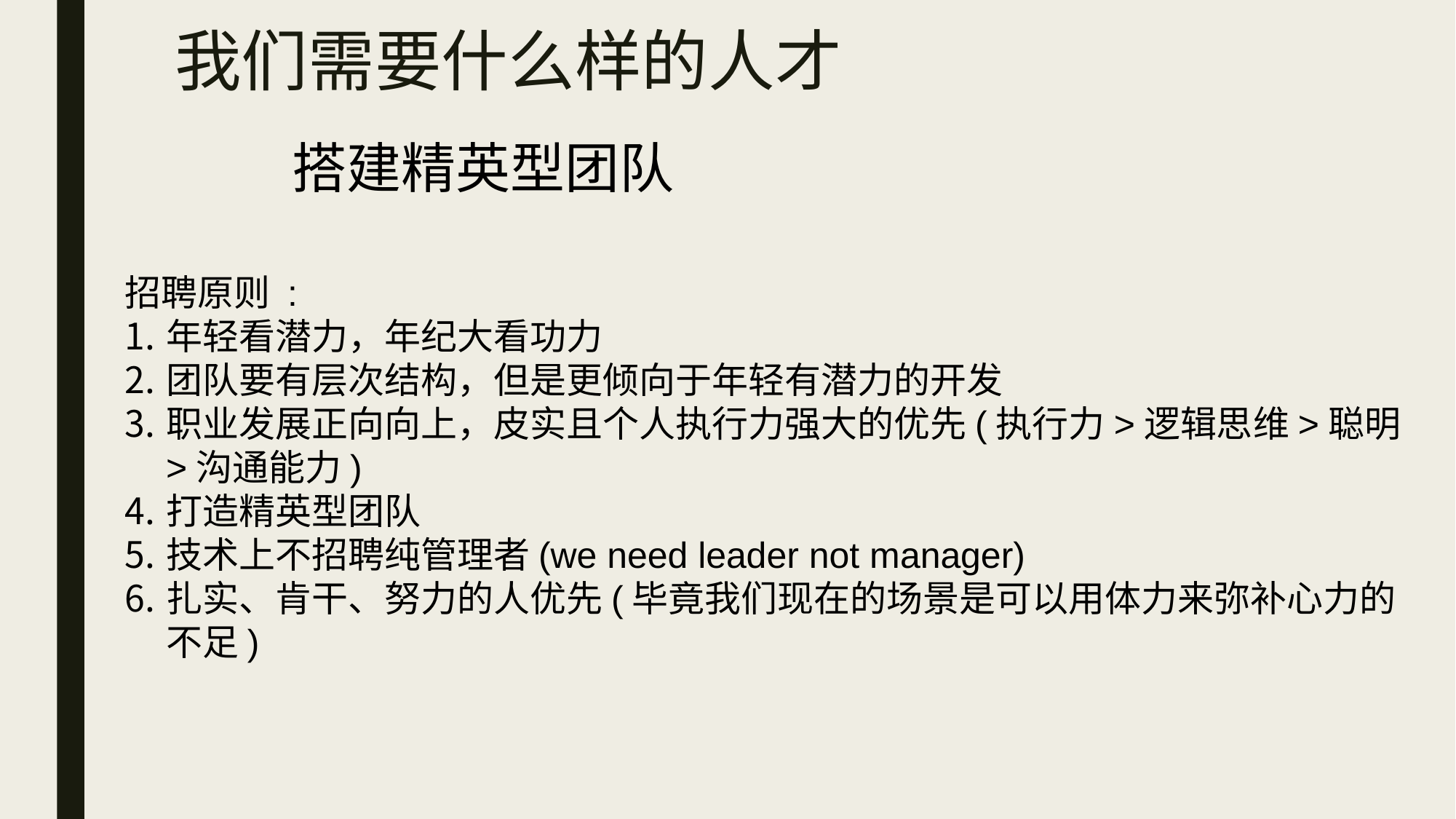

# 我们需要什么样的人才
搭建精英型团队
招聘原则 :
年轻看潜力，年纪大看功力
团队要有层次结构，但是更倾向于年轻有潜力的开发
职业发展正向向上，皮实且个人执行力强大的优先(执行力>逻辑思维>聪明>沟通能力)
打造精英型团队
技术上不招聘纯管理者(we need leader not manager)
扎实、肯干、努力的人优先(毕竟我们现在的场景是可以用体力来弥补心力的不足)